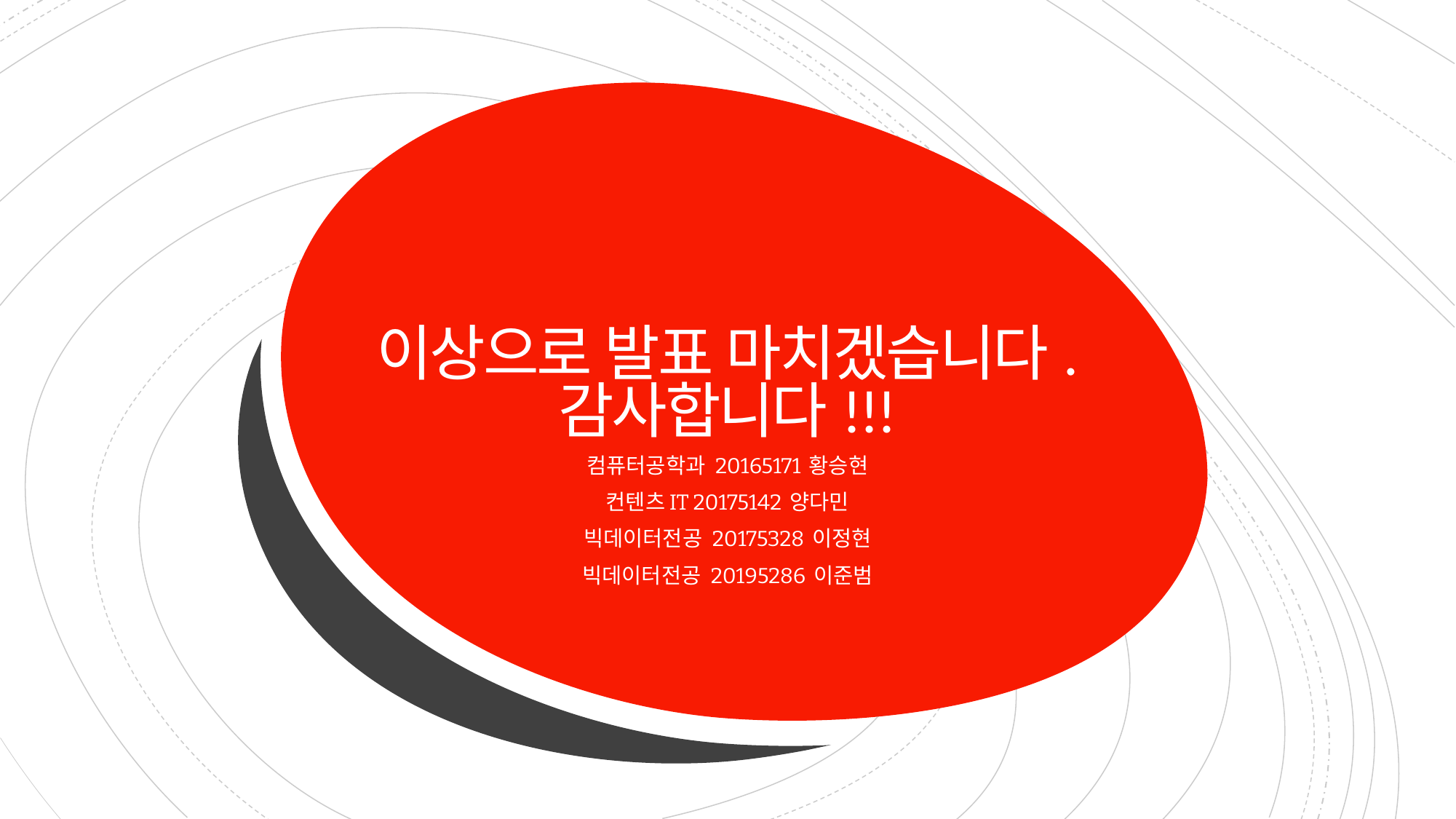

# 이상으로 발표 마치겠습니다. 감사합니다!!!

컴퓨터공학과 20165171 황승현
컨텐츠IT 20175142 양다민
빅데이터전공 20175328 이정현
빅데이터전공 20195286 이준범